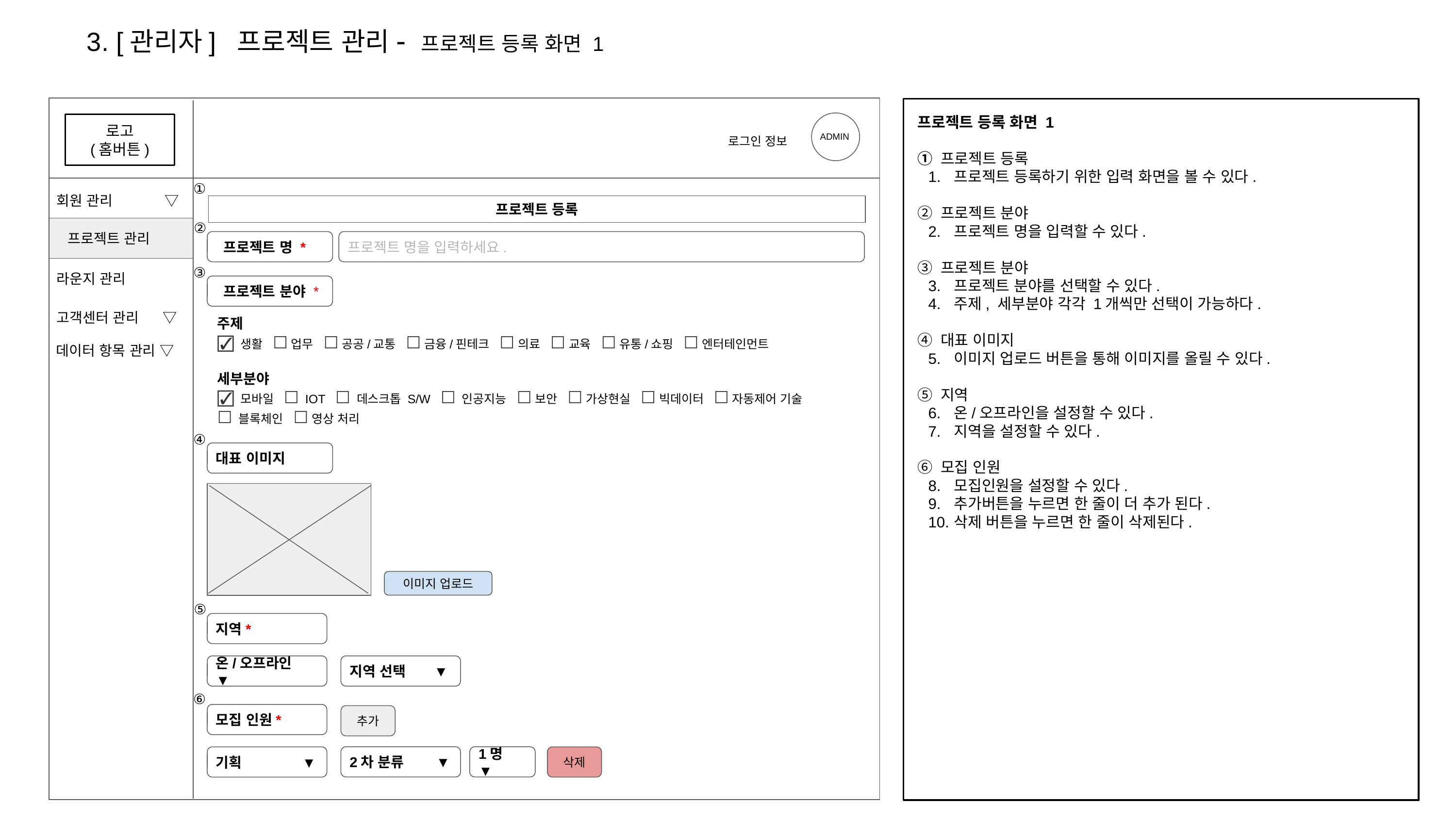

# 3. [관리자]  프로젝트 관리- 프로젝트 등록 화면 1

프로젝트 등록 화면 1

① 프로젝트 등록
프로젝트 등록하기 위한 입력 화면을 볼 수 있다.

② 프로젝트 분야
프로젝트 명을 입력할 수 있다.

③ 프로젝트 분야
프로젝트 분야를 선택할 수 있다.
주제, 세부분야 각각 1개씩만 선택이 가능하다.

④ 대표 이미지
이미지 업로드 버튼을 통해 이미지를 올릴 수 있다.

⑤ 지역
온/오프라인을 설정할 수 있다.
지역을 설정할 수 있다.

⑥ 모집 인원
모집인원을 설정할 수 있다.
추가버튼을 누르면 한 줄이 더 추가 된다.
삭제 버튼을 누르면 한 줄이 삭제된다.

로고
(홈버튼)
ADMIN
로그인 정보
①
회원 관리             ▽

프로젝트 관리

라운지 관리

고객센터 관리      ▽

프로젝트 등록
②
  프로젝트 관리
프로젝트 명을 입력하세요.
 프로젝트 명 *
③
 프로젝트 분야 *
주제
☑ 생활   ☐ 업무   ☐ 공공/교통   ☐ 금융/핀테크   ☐ 의료   ☐ 교육   ☐ 유통/쇼핑   ☐ 엔터테인먼트
데이터 항목 관리 ▽
세부분야
☑ 모바일   ☐ IOT   ☐ 데스크톱 S/W   ☐ 인공지능   ☐ 보안   ☐ 가상현실   ☐ 빅데이터   ☐ 자동제어 기술
☐ 블록체인   ☐ 영상 처리
④
대표 이미지

이미지 업로드
⑤
지역*
온/오프라인   ▼
지역 선택       ▼
⑥
모집 인원*
추가
1명   ▼
2차 분류        ▼
삭제
기획               ▼